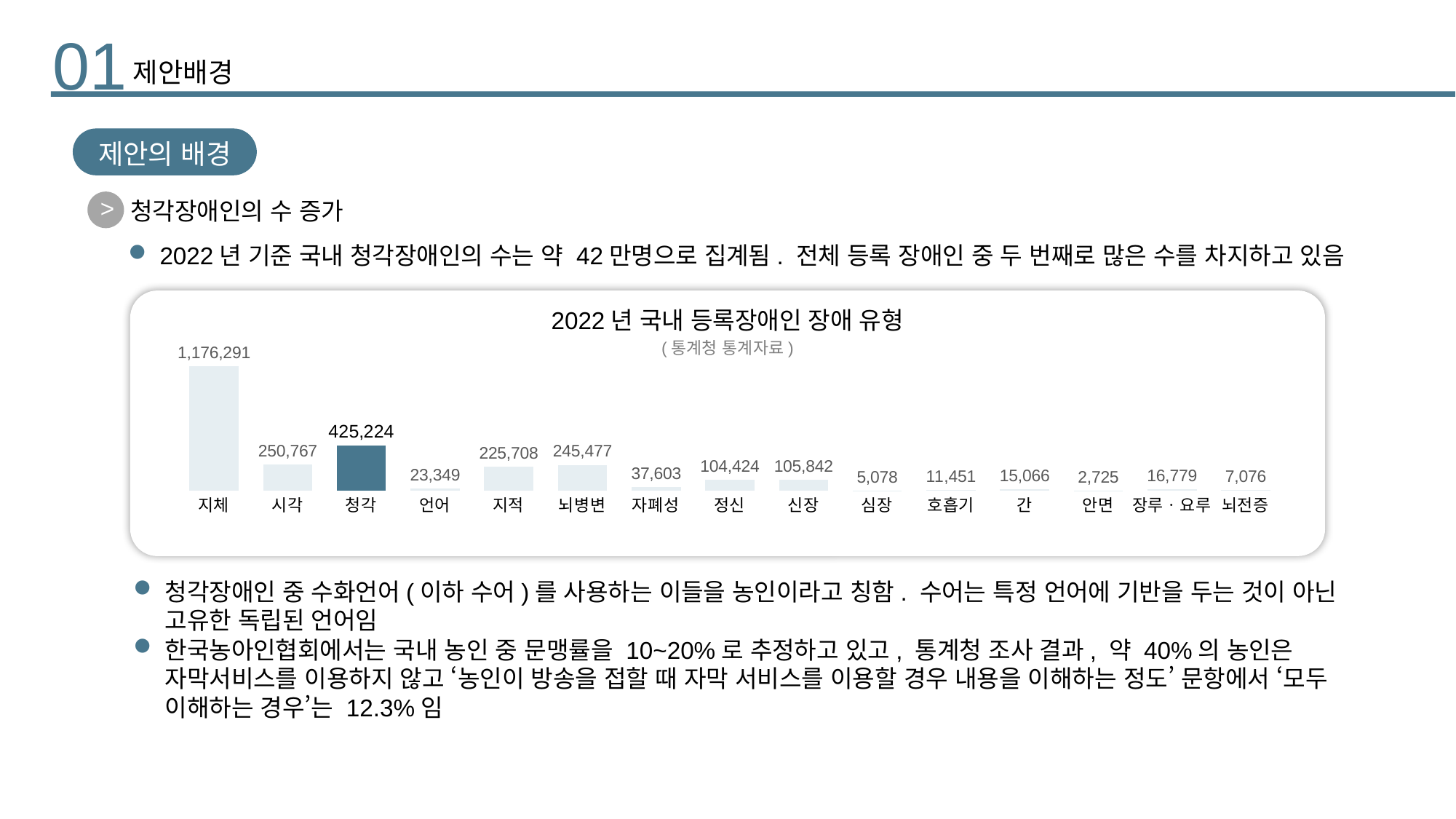

01
제안배경

제안의 배경
청각장애인의 수 증가

>
2022년 기준 국내 청각장애인의 수는 약 42만명으로 집계됨. 전체 등록 장애인 중 두 번째로 많은 수를 차지하고 있음

2022년 국내 등록장애인 장애 유형

### Chart

| Category | 전국 |
|---|---|
| 지체 | 1176291.0 |
| 시각 | 250767.0 |
| 청각 | 425224.0 |
| 언어 | 23349.0 |
| 지적 | 225708.0 |
| 뇌병변 | 245477.0 |
| 자폐성 | 37603.0 |
| 정신 | 104424.0 |
| 신장 | 105842.0 |
| 심장 | 5078.0 |
| 호흡기 | 11451.0 |
| 간 | 15066.0 |
| 안면 | 2725.0 |
| 장루ㆍ요루 | 16779.0 |
| 뇌전증 | 7076.0 |
(통계청 통계자료)
청각장애인 중 수화언어(이하 수어)를 사용하는 이들을 농인이라고 칭함. 수어는 특정 언어에 기반을 두는 것이 아닌 고유한 독립된 언어임
한국농아인협회에서는 국내 농인 중 문맹률을 10~20%로 추정하고 있고, 통계청 조사 결과, 약 40%의 농인은 자막서비스를 이용하지 않고 ‘농인이 방송을 접할 때 자막 서비스를 이용할 경우 내용을 이해하는 정도’ 문항에서 ‘모두 이해하는 경우’는 12.3%임